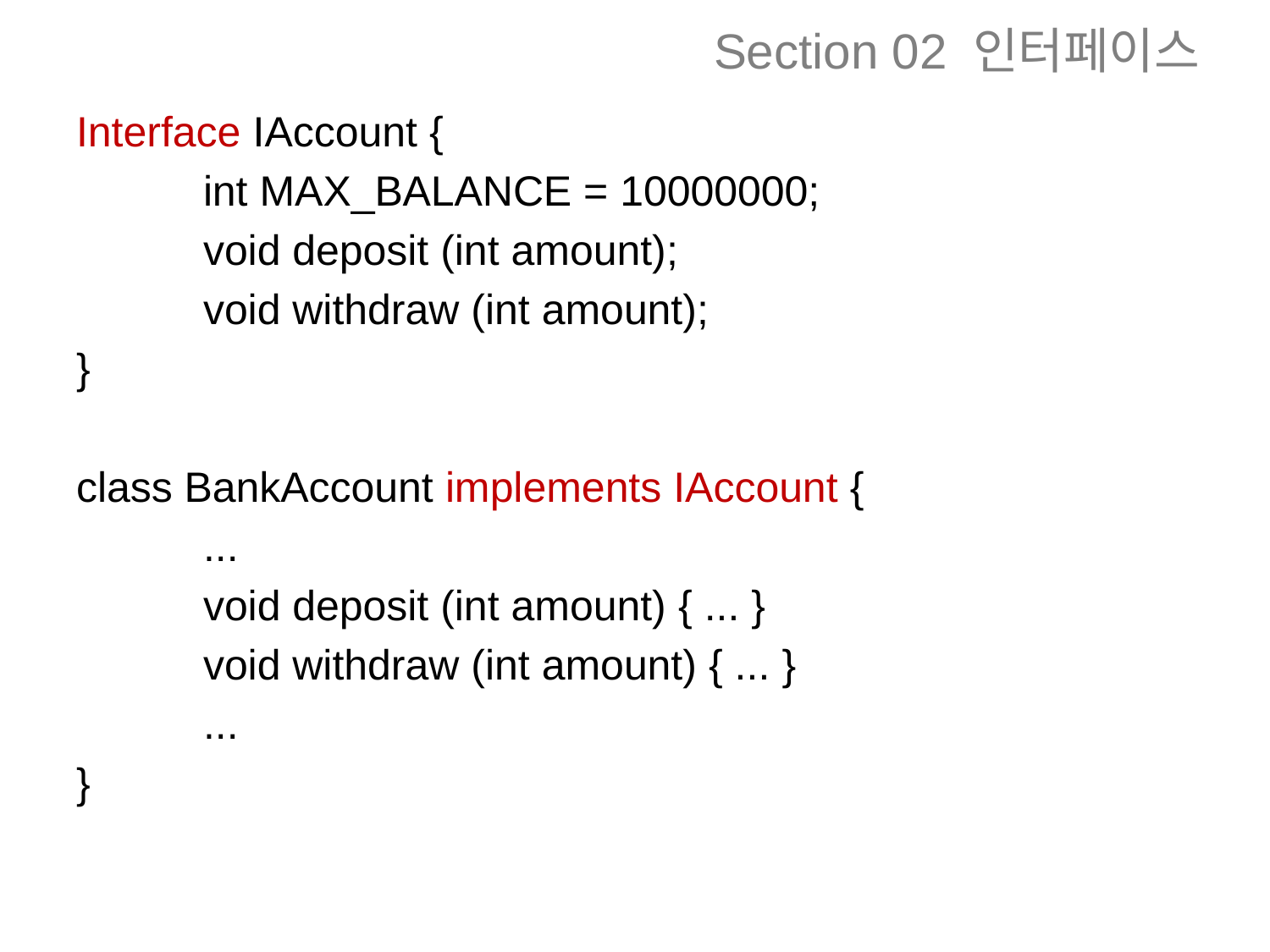

# Section 02 인터페이스
Interface IAccount {
	int MAX_BALANCE = 10000000;
	void deposit (int amount);
	void withdraw (int amount);
}

class BankAccount implements IAccount {
	...
	void deposit (int amount) { ... }
	void withdraw (int amount) { ... }
	...
}